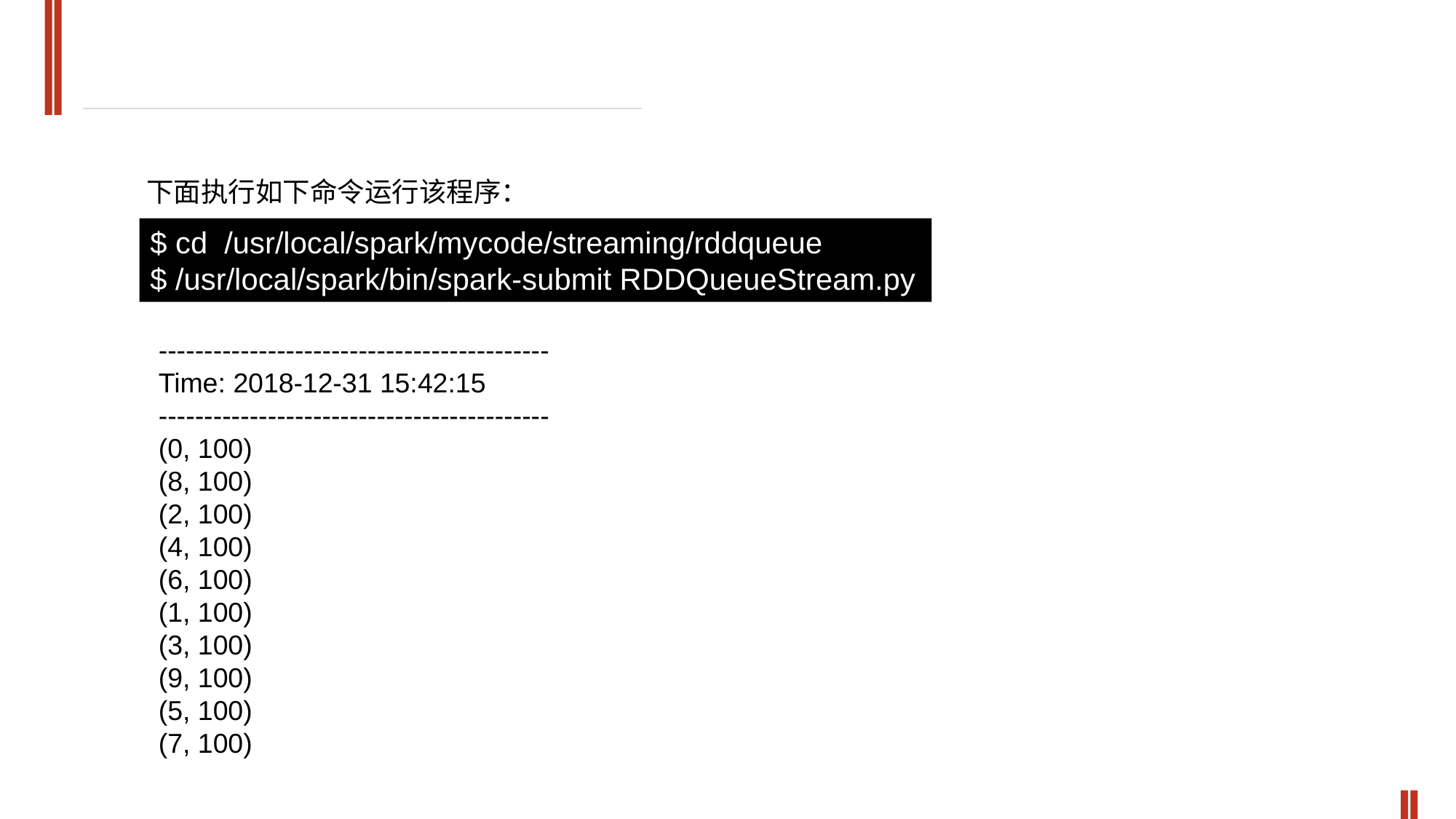

下面执行如下命令运行该程序：
$ cd  /usr/local/spark/mycode/streaming/rddqueue
$ /usr/local/spark/bin/spark-submit RDDQueueStream.py
-------------------------------------------
Time: 2018-12-31 15:42:15
-------------------------------------------
(0, 100)
(8, 100)
(2, 100)
(4, 100)
(6, 100)
(1, 100)
(3, 100)
(9, 100)
(5, 100)
(7, 100)